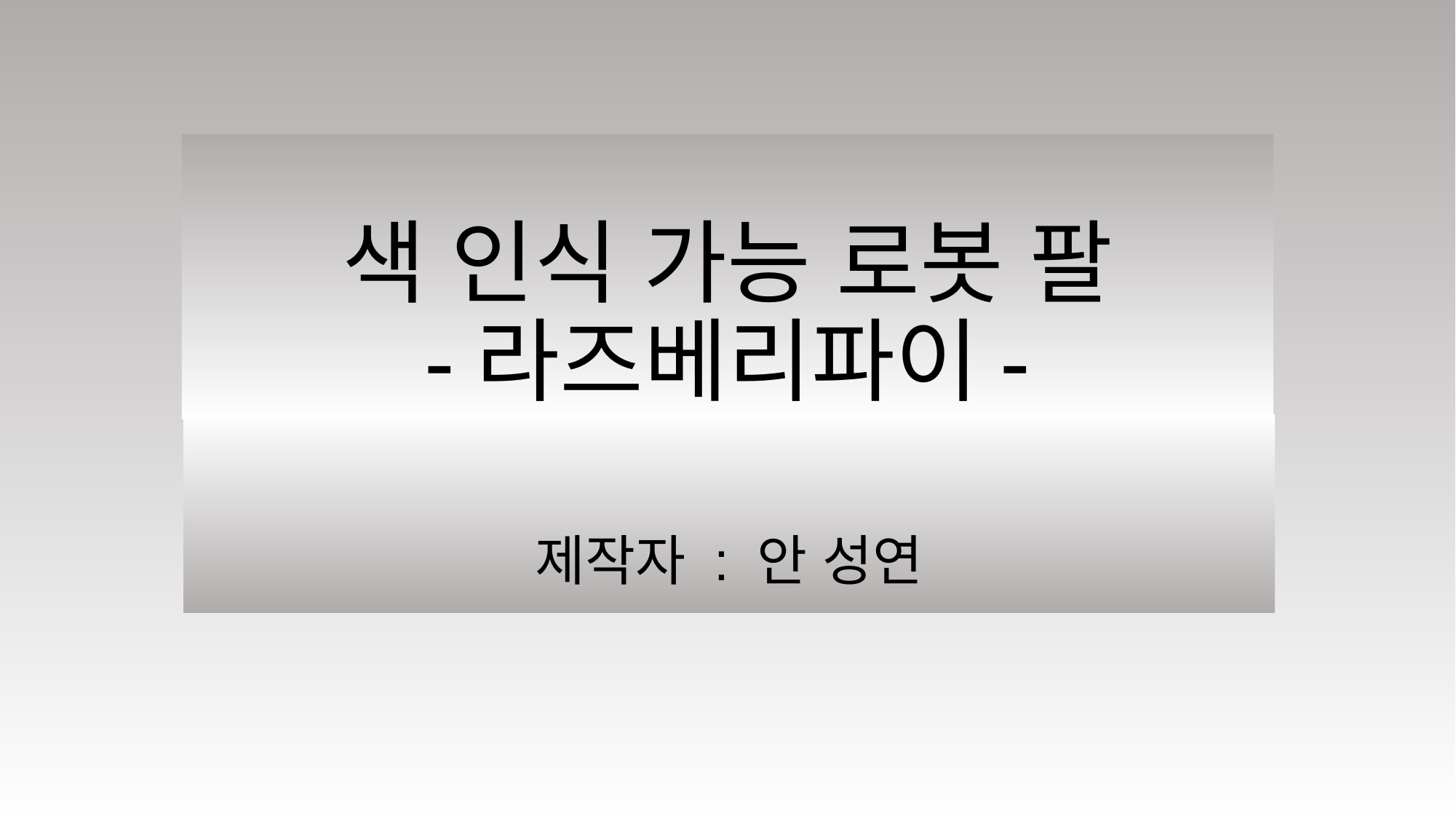

# 색 인식 가능 로봇 팔 -라즈베리파이-

제작자 : 안 성연